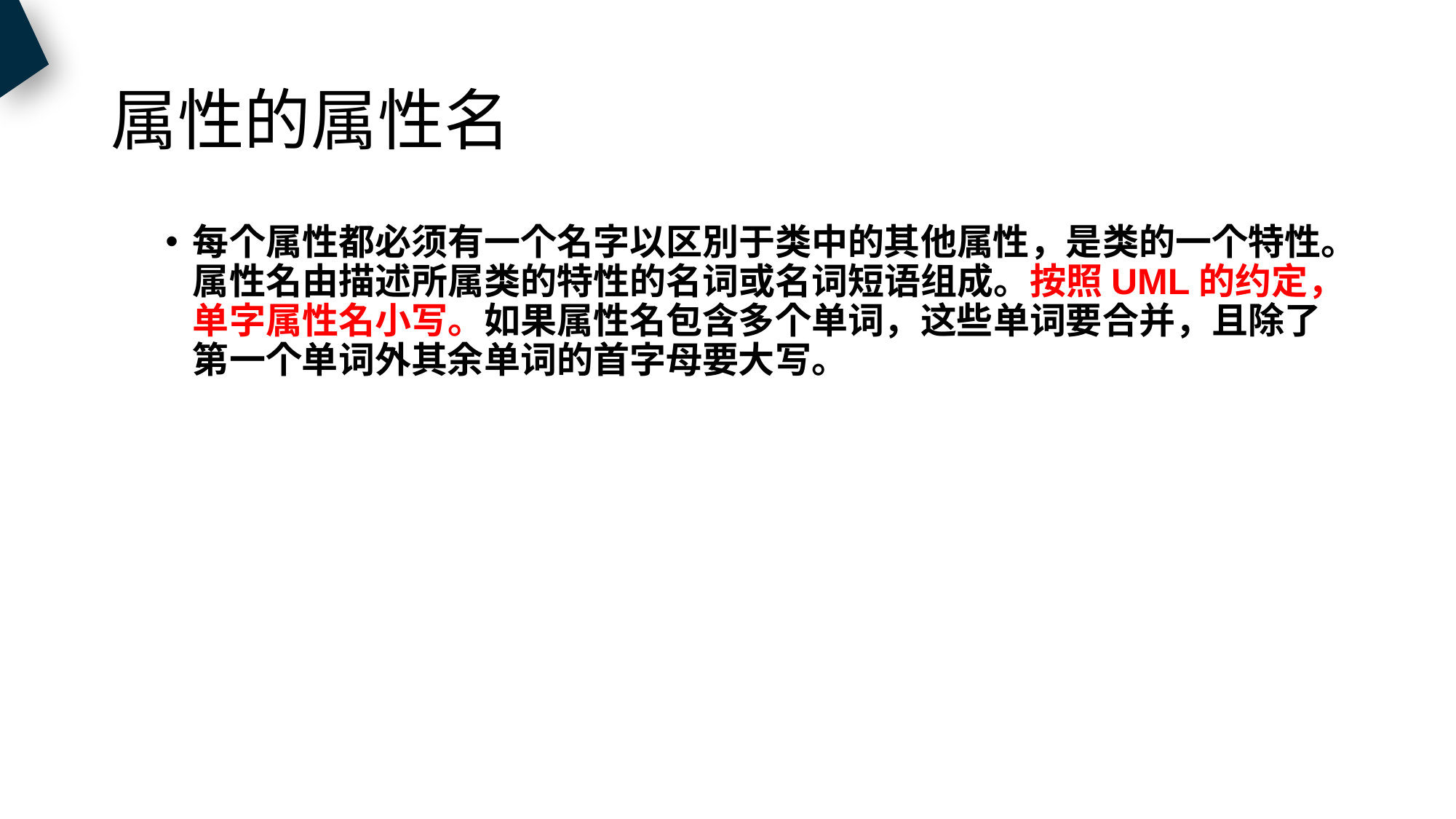

# 属性的属性名
每个属性都必须有一个名字以区別于类中的其他属性，是类的一个特性。属性名由描述所属类的特性的名词或名词短语组成。按照UML的约定，单字属性名小写。如果属性名包含多个单词，这些单词要合并，且除了第一个单词外其余单词的首字母要大写。